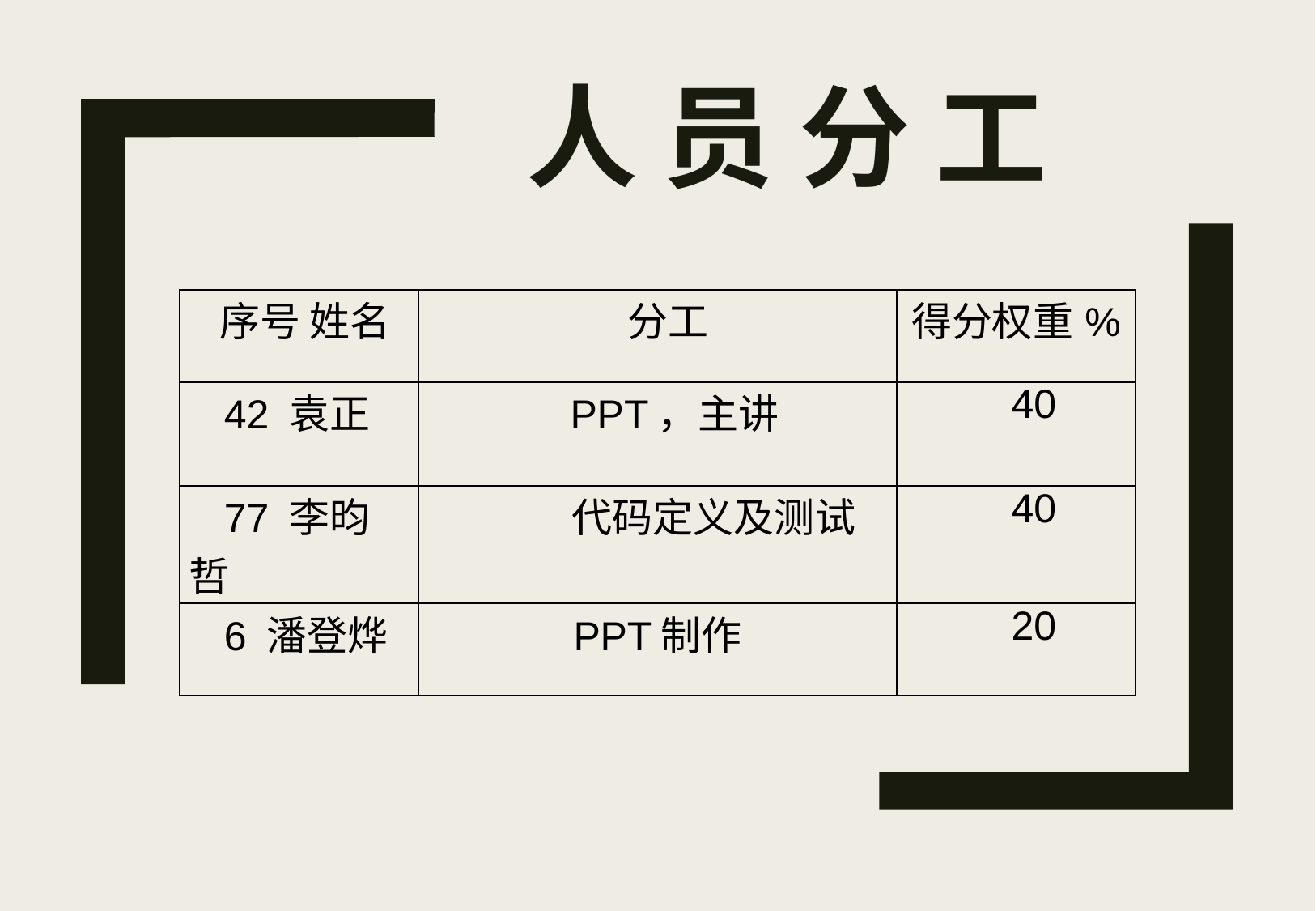

# 人 员 分 工
| 序号 姓名 | 分工 | 得分权重% |
| --- | --- | --- |
| 42 袁正 | PPT，主讲 | 40 |
| 77 李昀哲 | 代码定义及测试 | 40 |
| 6 潘登烨 | PPT制作 | 20 |